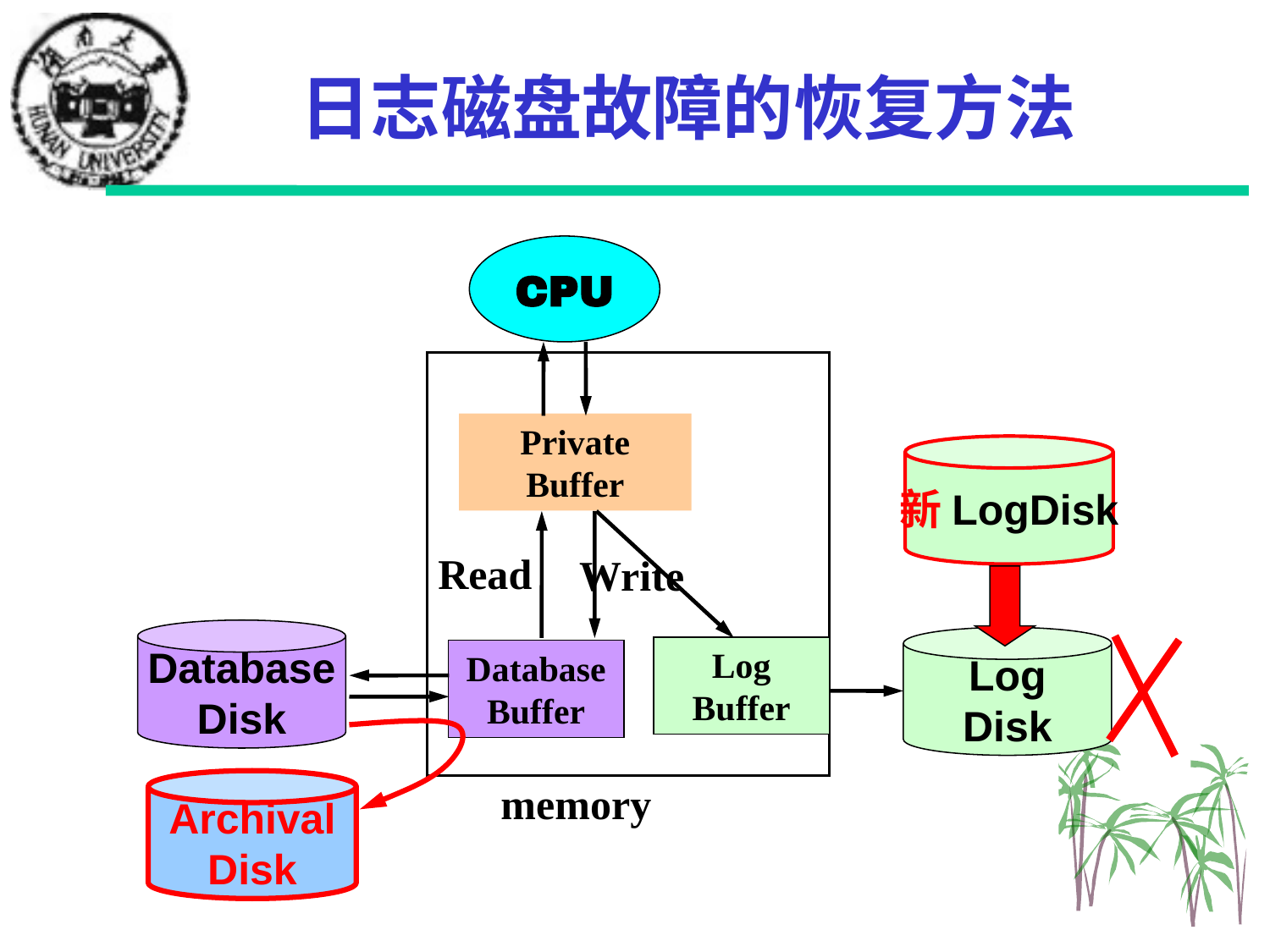

# 日志磁盘故障的恢复方法

CPU

Private
Buffer
新LogDisk

Read
Write

Database
Disk
Log
Disk

Log
Buffer

Database
Buffer

Archival
Disk
memory